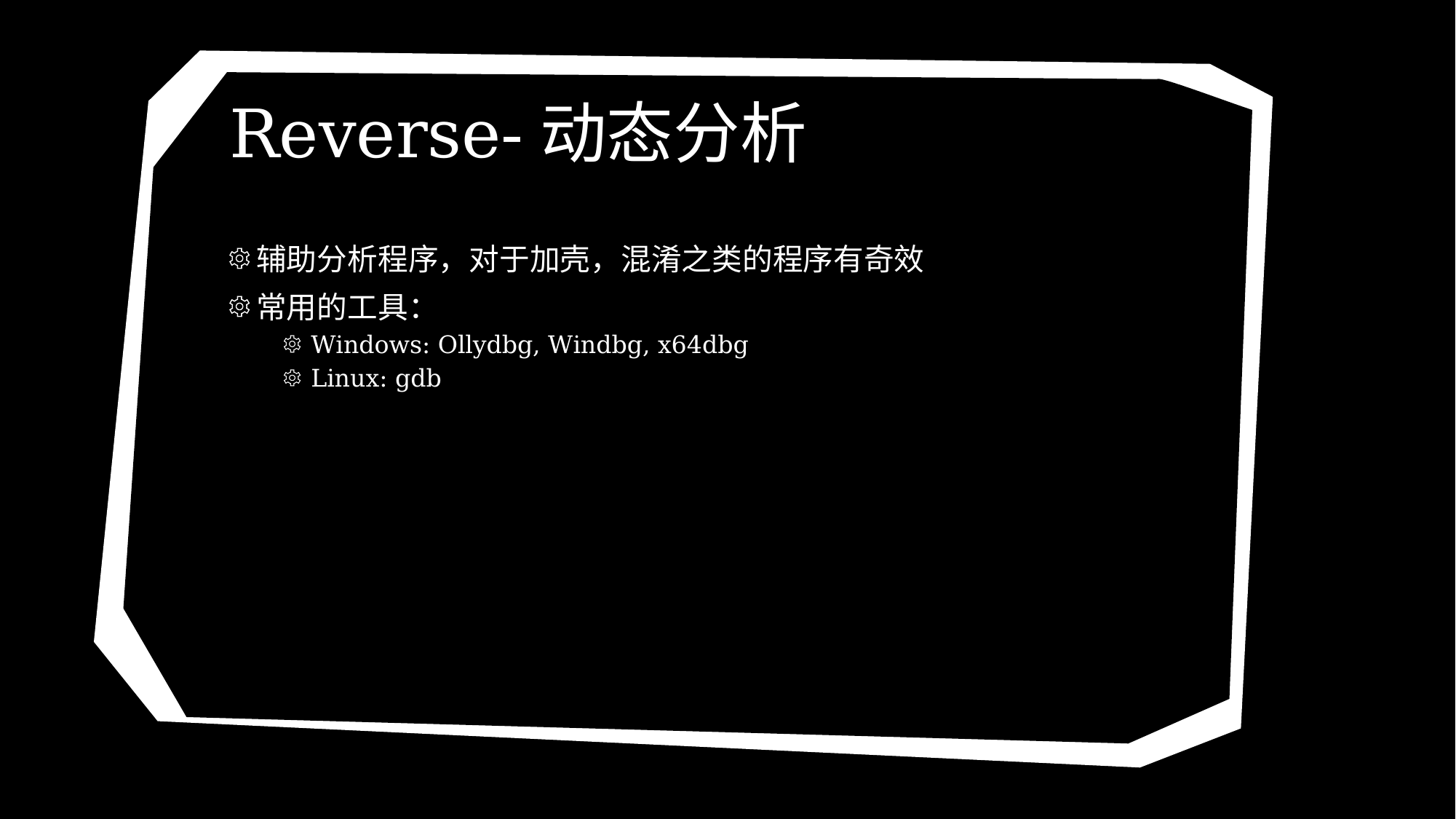

Reverse-动态分析
辅助分析程序，对于加壳，混淆之类的程序有奇效
常用的工具：
Windows: Ollydbg, Windbg, x64dbg
Linux: gdb